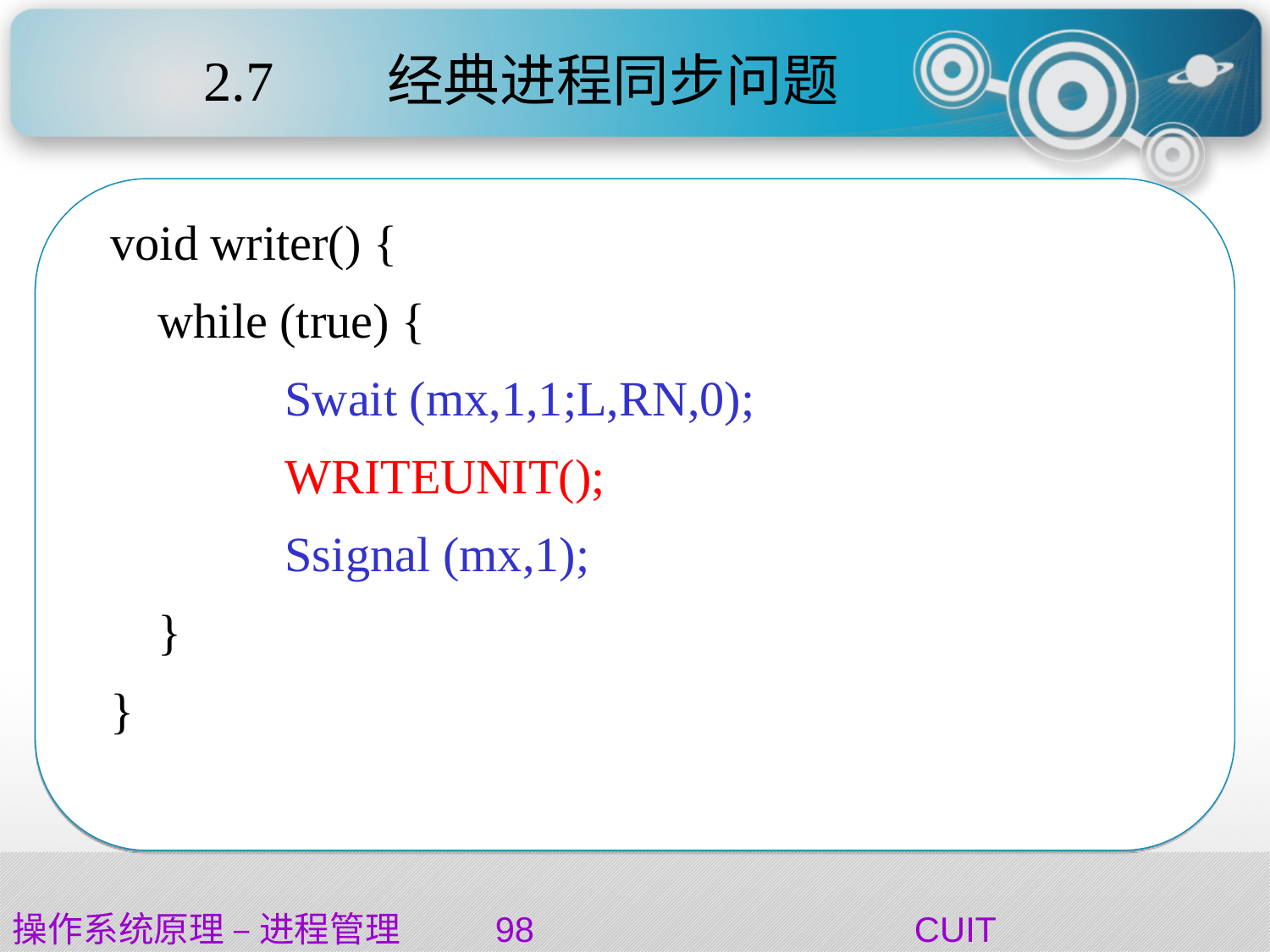

# 2.7       经典进程同步问题
void writer() {
	while (true) {
		Swait (mx,1,1;L,RN,0);
		WRITEUNIT();
		Ssignal (mx,1);
	}
}